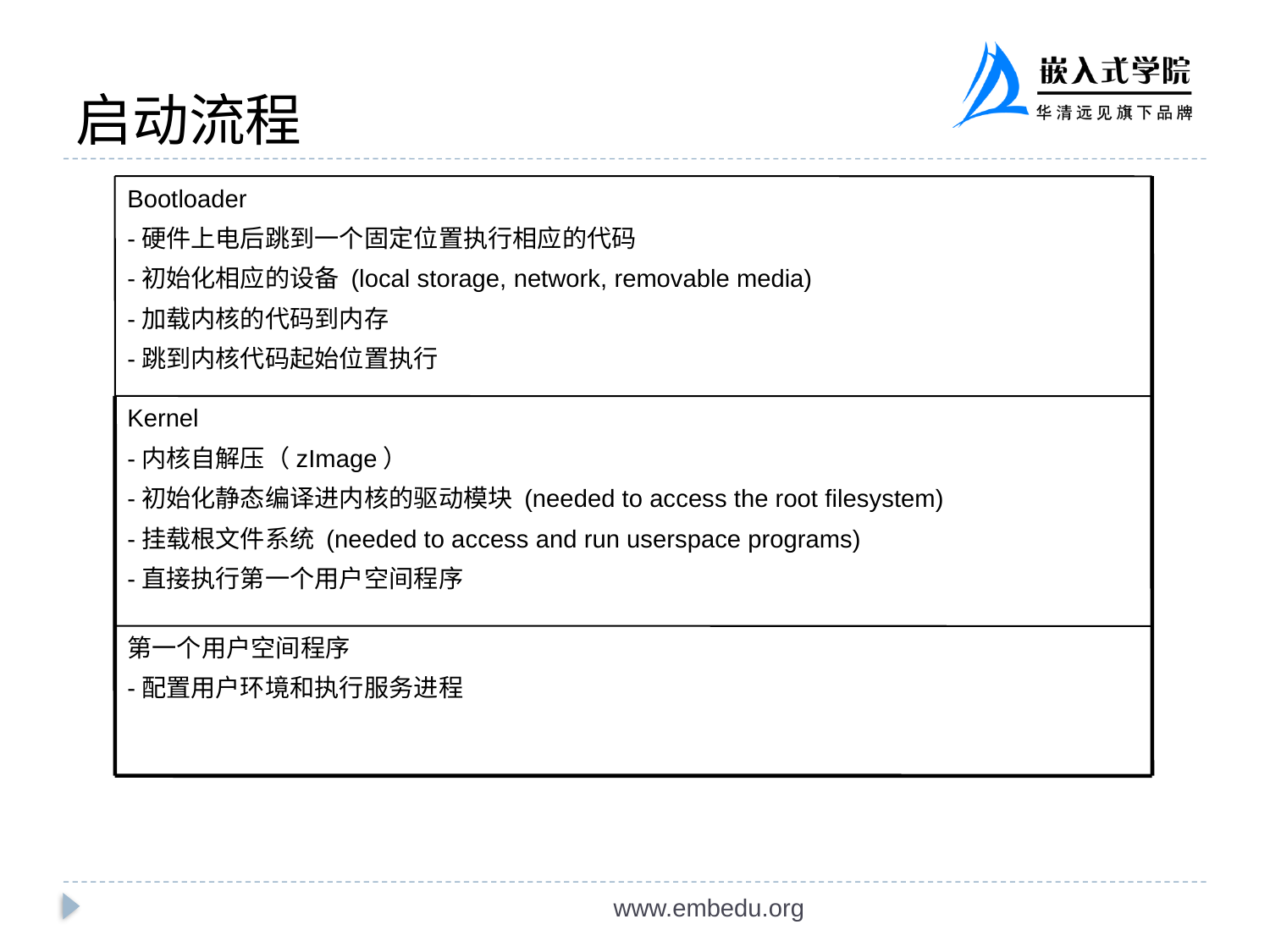

# 启动流程
Bootloader
-硬件上电后跳到一个固定位置执行相应的代码
-初始化相应的设备 (local storage, network, removable media)‏
-加载内核的代码到内存
-跳到内核代码起始位置执行

Kernel
-内核自解压（zImage）
-初始化静态编译进内核的驱动模块 (needed to access the root filesystem)‏
-挂载根文件系统 (needed to access and run userspace programs)‏
-直接执行第一个用户空间程序

第一个用户空间程序
-配置用户环境和执行服务进程

www.embedu.org